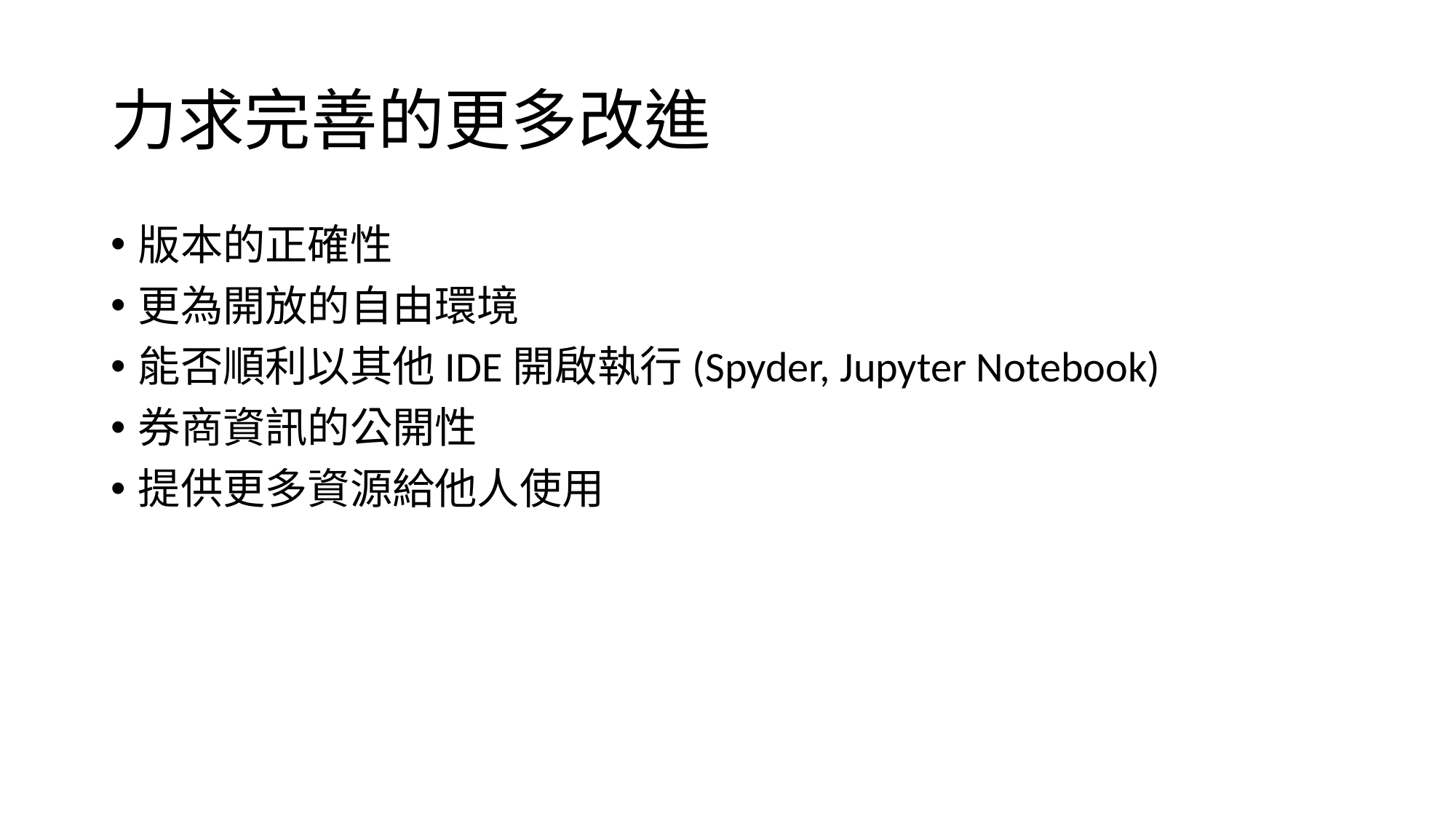

# 力求完善的更多改進
版本的正確性
更為開放的自由環境
能否順利以其他IDE開啟執行(Spyder, Jupyter Notebook)
券商資訊的公開性
提供更多資源給他人使用